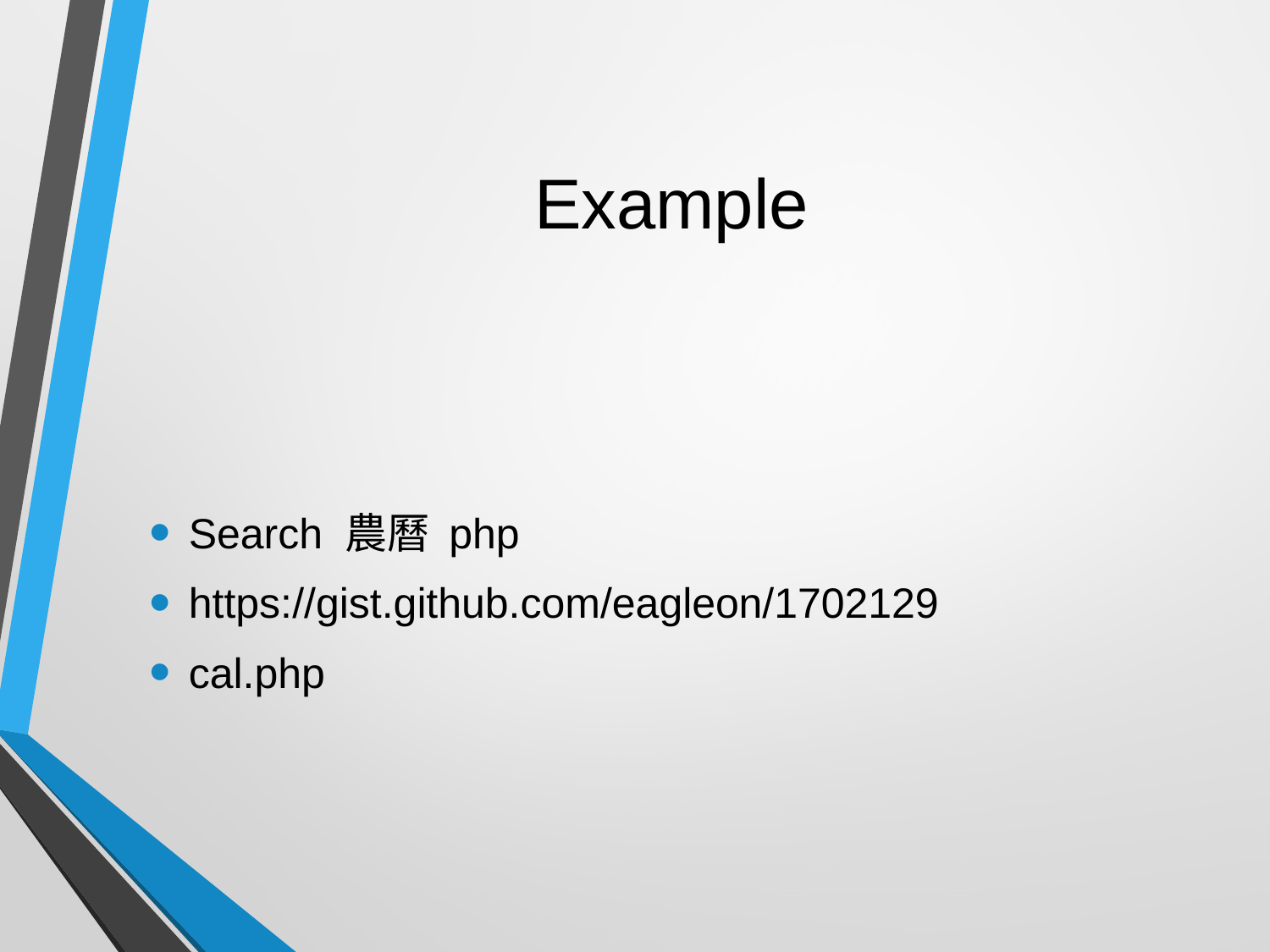

# Example
Search 農曆 php
https://gist.github.com/eagleon/1702129
cal.php